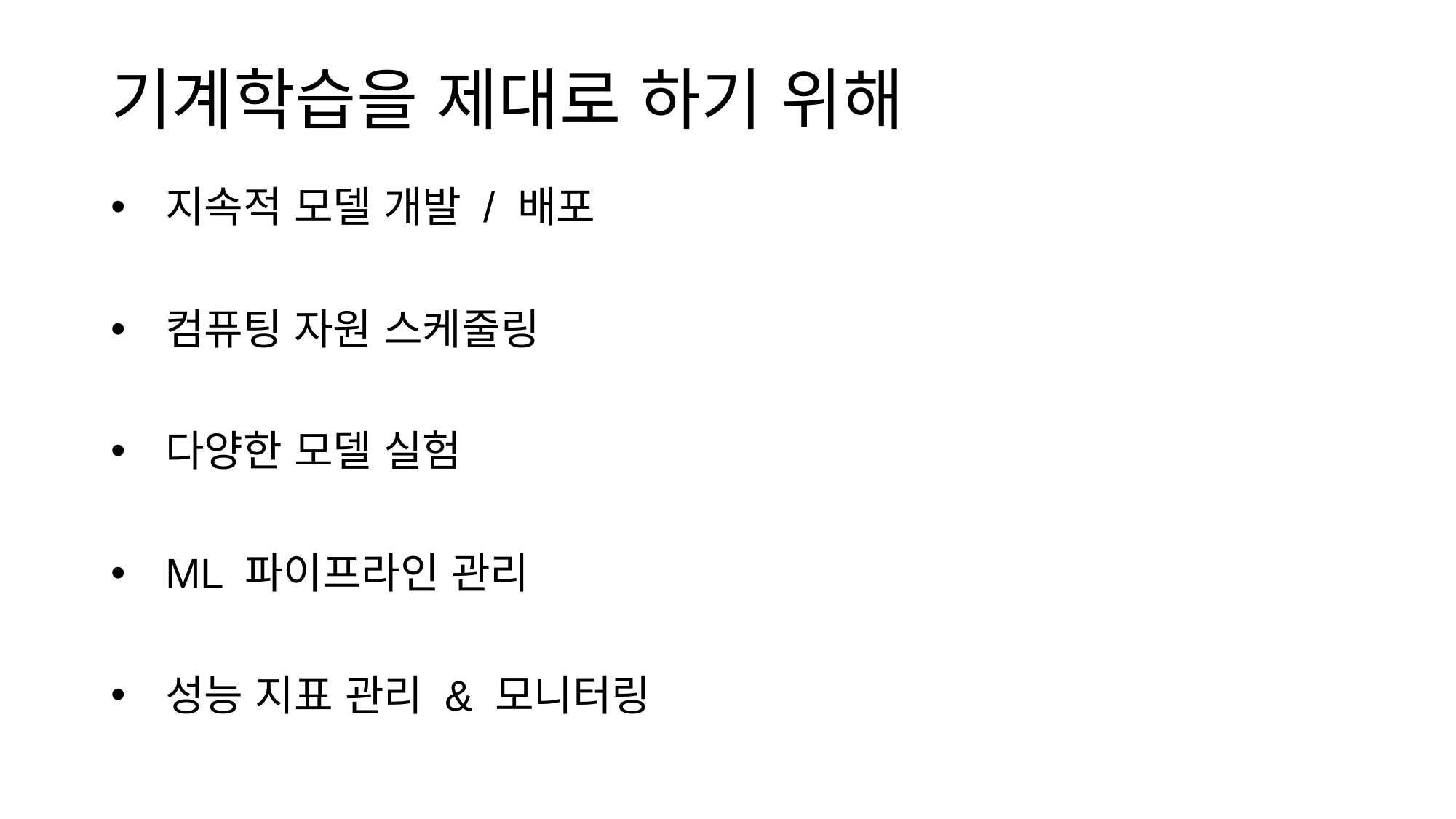

# 기계학습을 제대로 하기 위해
지속적 모델 개발 / 배포

컴퓨팅 자원 스케줄링

다양한 모델 실험

ML 파이프라인 관리

성능 지표 관리 & 모니터링